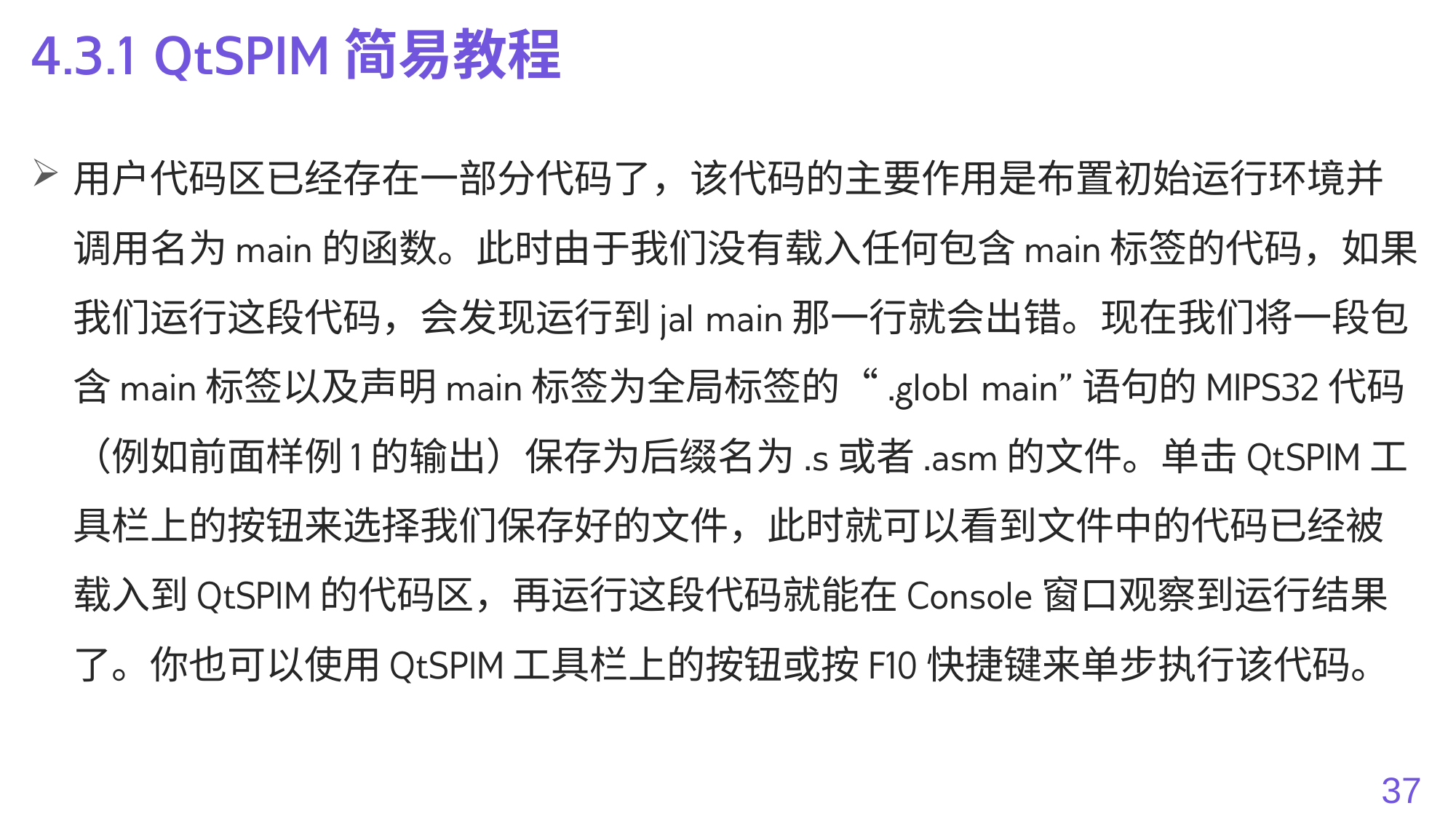

# 4.3.1 QtSPIM简易教程
用户代码区已经存在一部分代码了，该代码的主要作用是布置初始运行环境并调用名为main的函数。此时由于我们没有载入任何包含main标签的代码，如果我们运行这段代码，会发现运行到jal main那一行就会出错。现在我们将一段包含main标签以及声明main标签为全局标签的“.globl main”语句的MIPS32代码（例如前面样例1的输出）保存为后缀名为.s或者.asm的文件。单击QtSPIM工具栏上的按钮来选择我们保存好的文件，此时就可以看到文件中的代码已经被载入到QtSPIM的代码区，再运行这段代码就能在Console窗口观察到运行结果了。你也可以使用QtSPIM工具栏上的按钮或按F10快捷键来单步执行该代码。
37